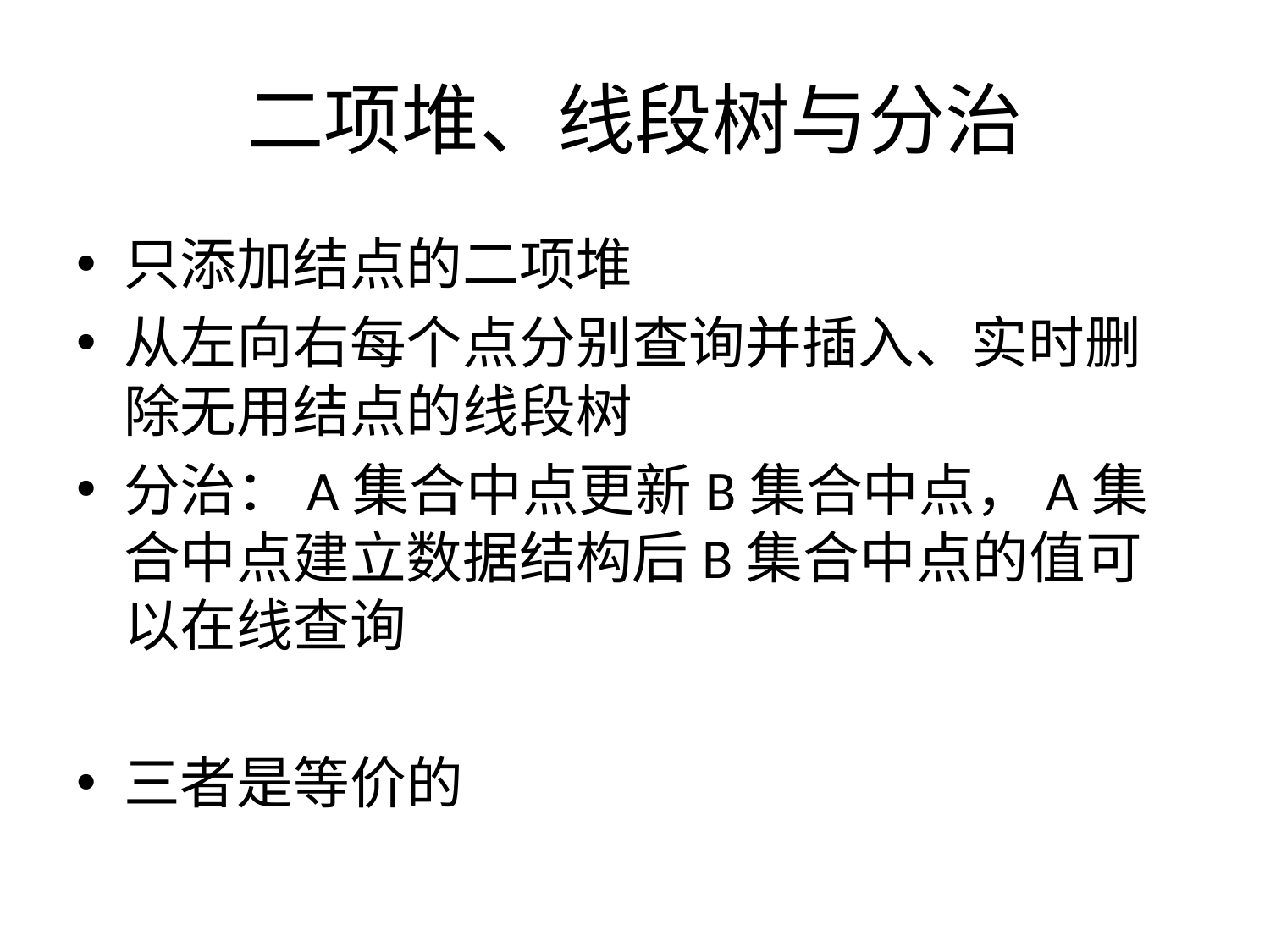

# 二项堆、线段树与分治
只添加结点的二项堆
从左向右每个点分别查询并插入、实时删除无用结点的线段树
分治：A集合中点更新B集合中点，A集合中点建立数据结构后B集合中点的值可以在线查询

三者是等价的